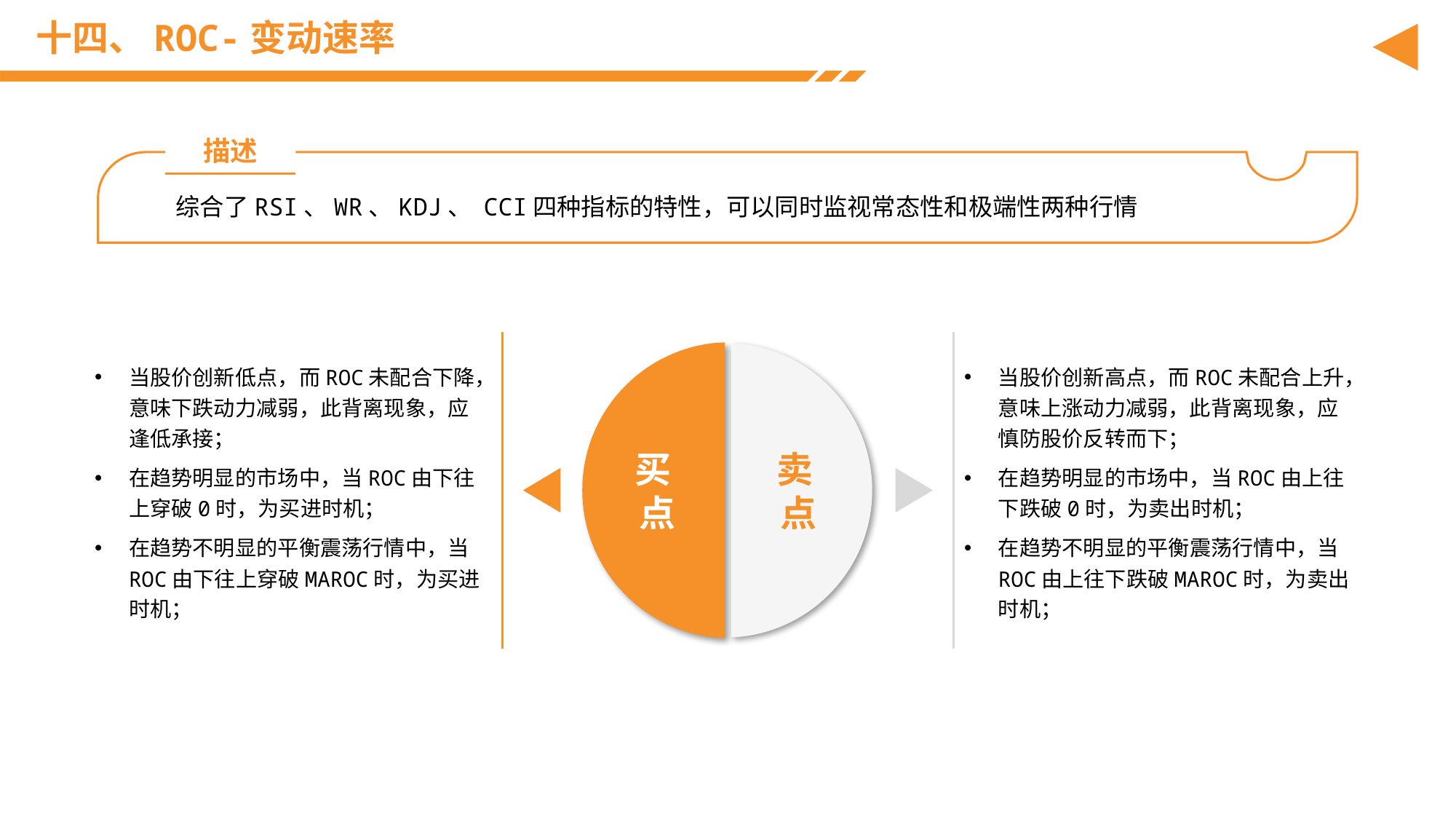

# 十四、ROC-变动速率

描述

综合了RSI、WR、KDJ、 CCI四种指标的特性，可以同时监视常态性和极端性两种行情
当股价创新低点，而ROC未配合下降，意味下跌动力减弱，此背离现象，应逢低承接；
在趋势明显的市场中，当ROC由下往上穿破0时，为买进时机；
在趋势不明显的平衡震荡行情中，当ROC由下往上穿破MAROC时，为买进时机；
当股价创新高点，而ROC未配合上升，意味上涨动力减弱，此背离现象，应慎防股价反转而下；
在趋势明显的市场中，当ROC由上往下跌破0时，为卖出时机；
在趋势不明显的平衡震荡行情中，当ROC由上往下跌破MAROC时，为卖出时机；

买
点
卖
点